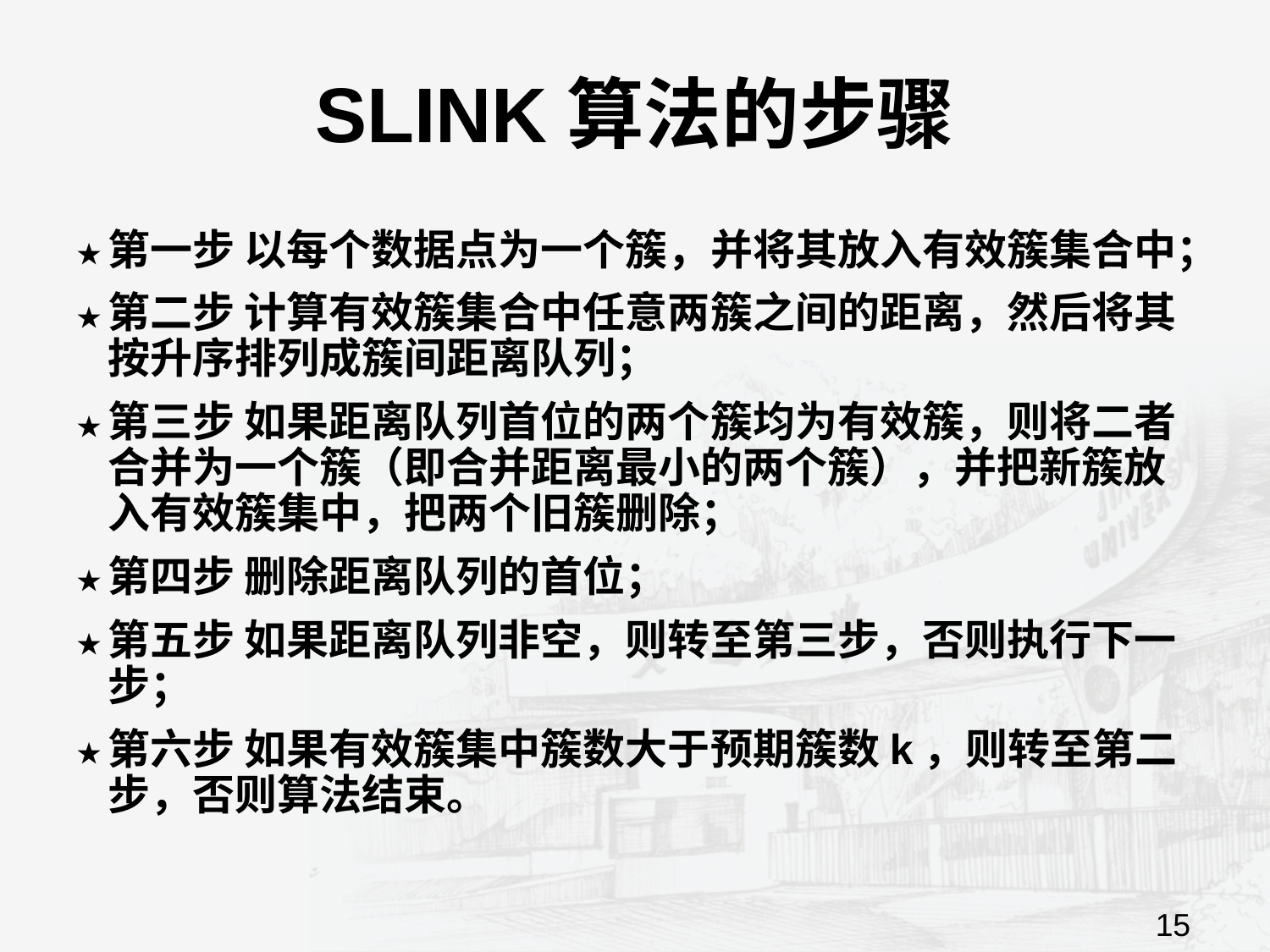

# SLINK算法的步骤
第一步 以每个数据点为一个簇，并将其放入有效簇集合中；
第二步 计算有效簇集合中任意两簇之间的距离，然后将其按升序排列成簇间距离队列；
第三步 如果距离队列首位的两个簇均为有效簇，则将二者合并为一个簇（即合并距离最小的两个簇），并把新簇放入有效簇集中，把两个旧簇删除；
第四步 删除距离队列的首位；
第五步 如果距离队列非空，则转至第三步，否则执行下一步；
第六步 如果有效簇集中簇数大于预期簇数k，则转至第二步，否则算法结束。
15